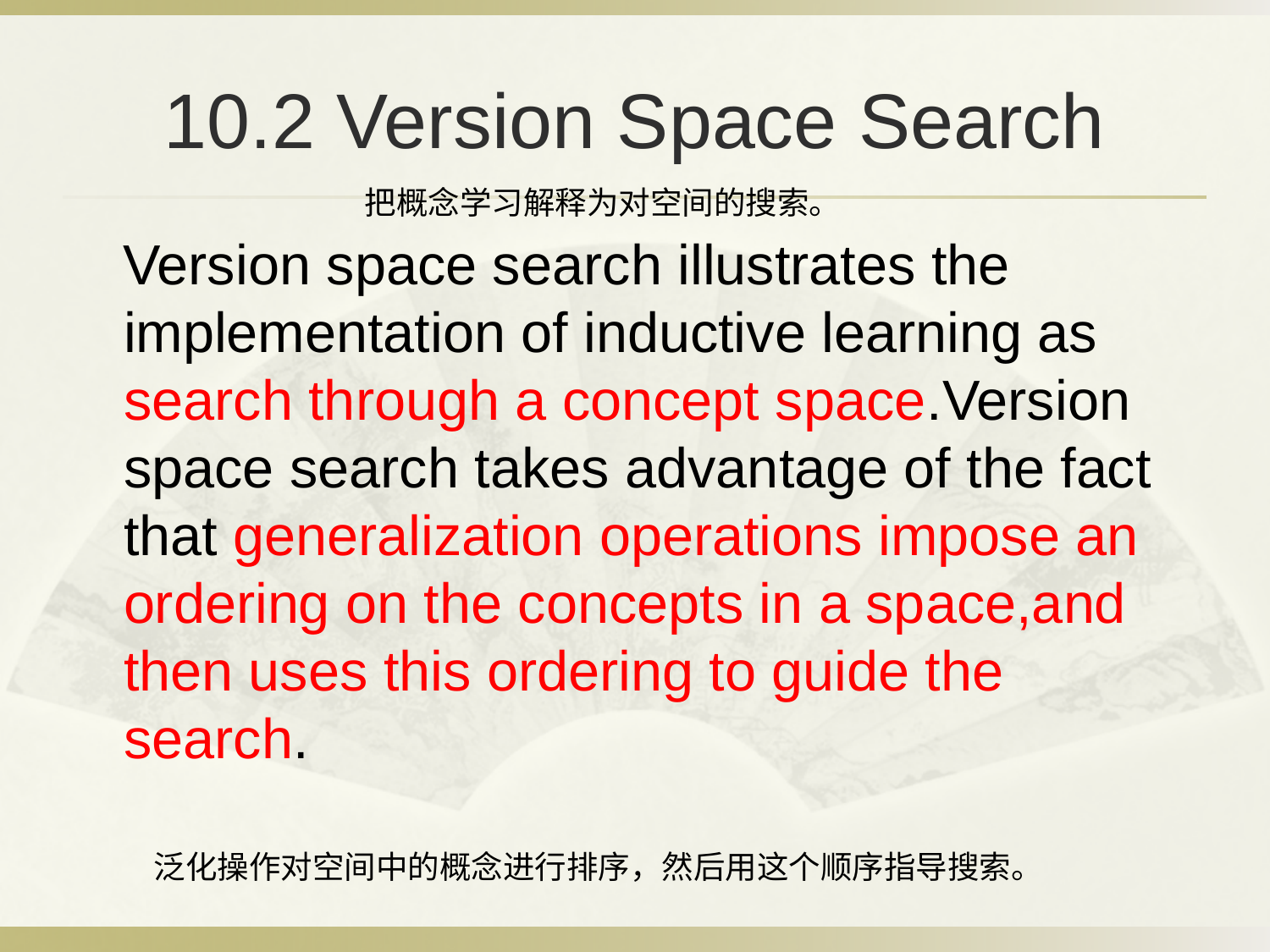

# 10.2 Version Space Search
把概念学习解释为对空间的搜索。
   Version space search illustrates the implementation of inductive learning as search through a concept space.Version space search takes advantage of the fact that generalization operations impose an ordering on the concepts in a space,and then uses this ordering to guide the search.
泛化操作对空间中的概念进行排序，然后用这个顺序指导搜索。